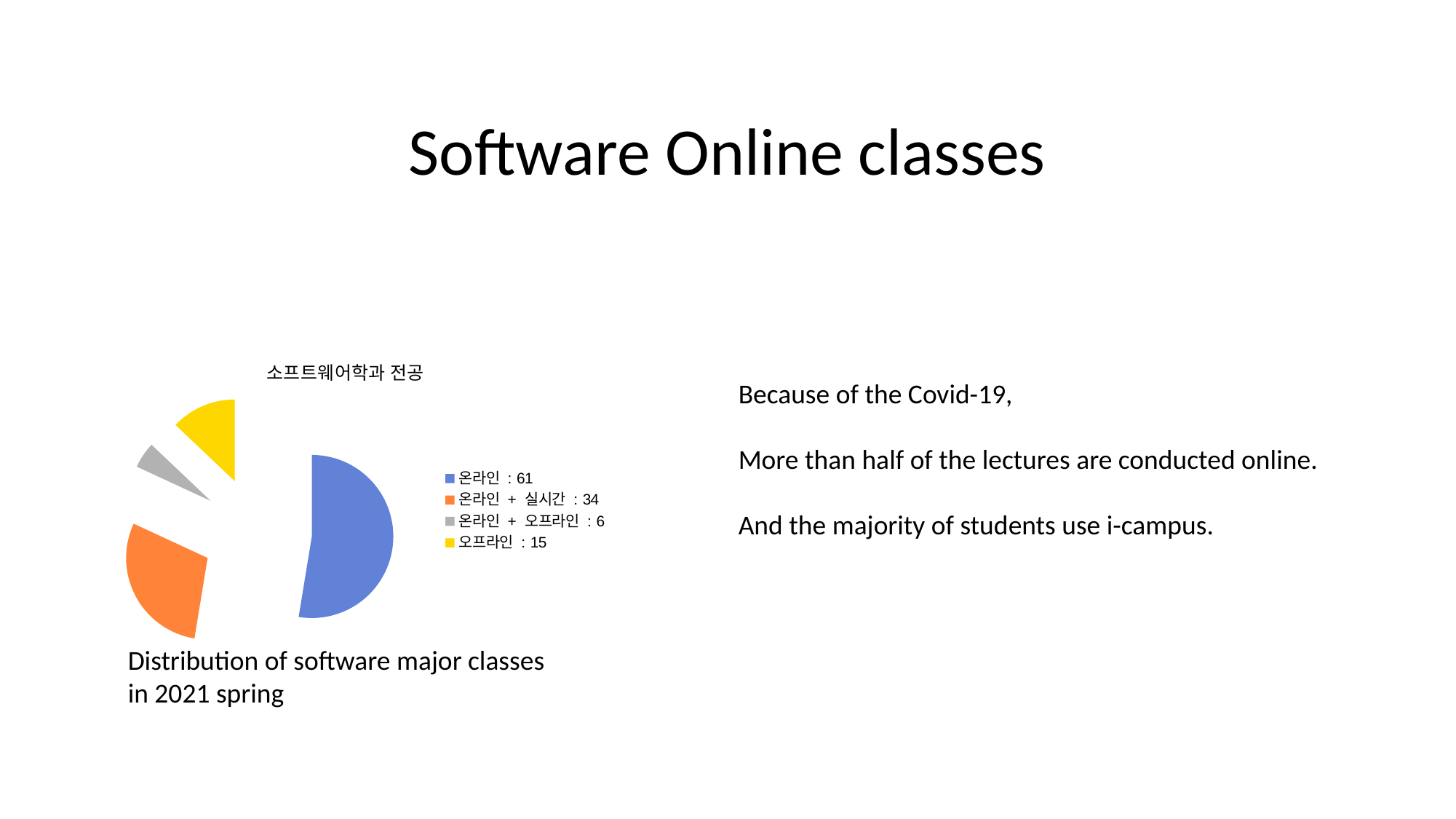

# Software Online classes

### Chart:

| Category | 소프트웨어학과 전공 |
|---|---|
| 온라인 : 61 | 61.0 |
| 온라인 + 실시간 : 34 | 34.0 |
| 온라인 + 오프라인 : 6 | 6.0 |
| 오프라인 : 15 | 15.0 |
Distribution of software major classes
in 2021 spring
Because of the Covid-19,

More than half of the lectures are conducted online.

And the majority of students use i-campus.